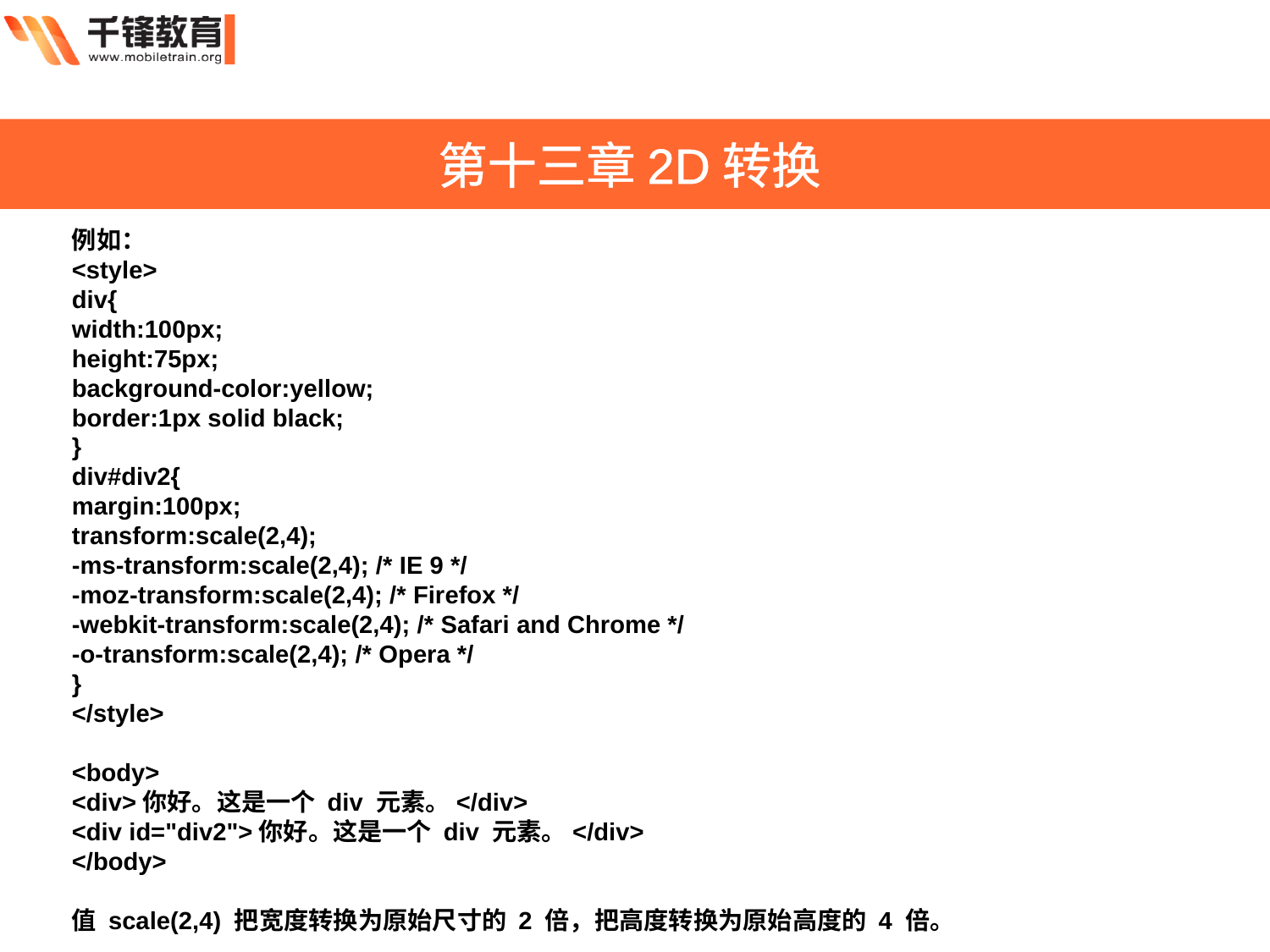

第十三章2D转换
例如：
<style>
div{
width:100px;
height:75px;
background-color:yellow;
border:1px solid black;
}
div#div2{
margin:100px;
transform:scale(2,4);
-ms-transform:scale(2,4); /* IE 9 */
-moz-transform:scale(2,4); /* Firefox */
-webkit-transform:scale(2,4); /* Safari and Chrome */
-o-transform:scale(2,4); /* Opera */
}
</style>

<body>
<div>你好。这是一个 div 元素。</div>
<div id="div2">你好。这是一个 div 元素。</div>
</body>

值 scale(2,4) 把宽度转换为原始尺寸的 2 倍，把高度转换为原始高度的 4 倍。